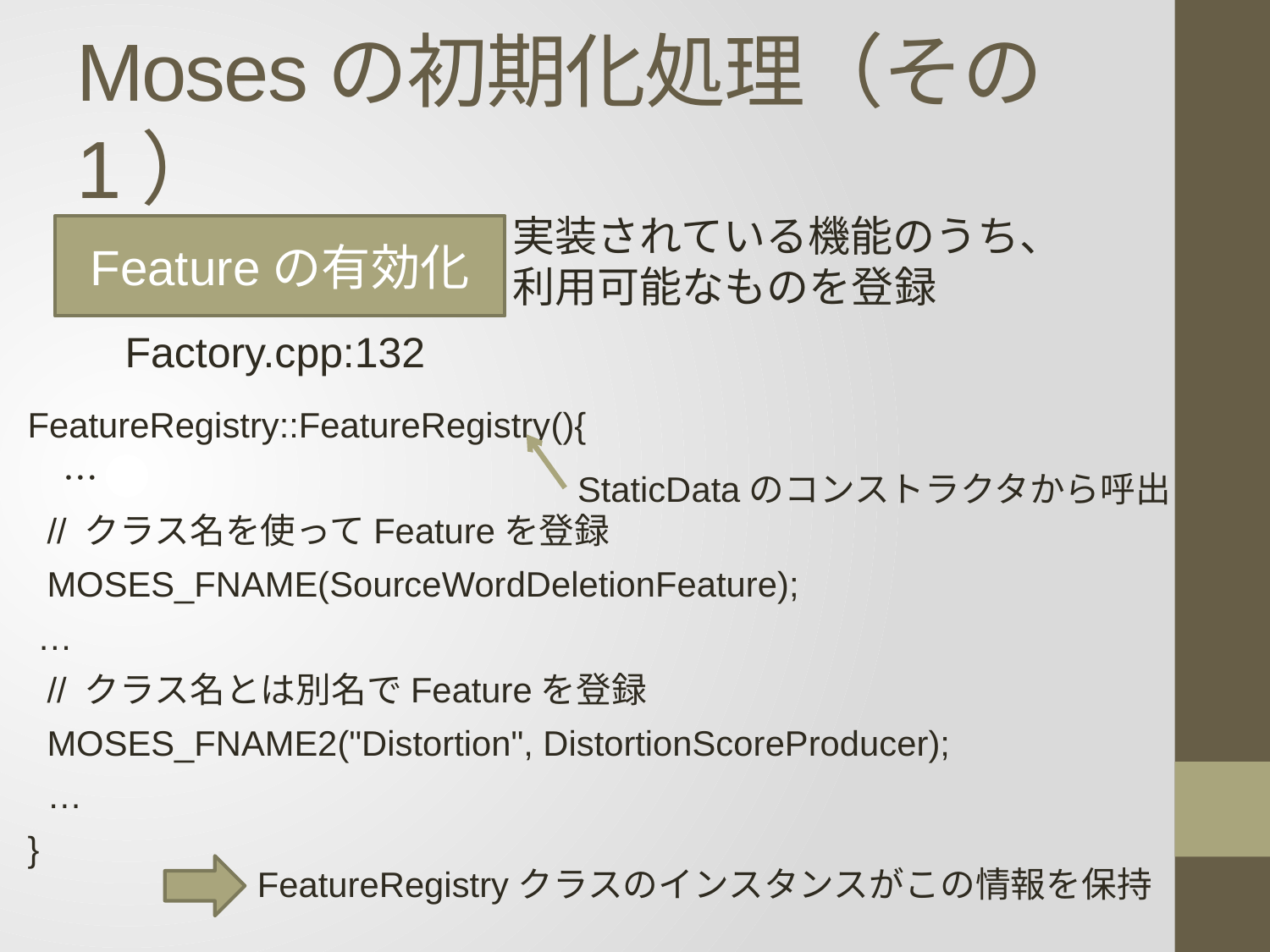

# Mosesの初期化処理（その1）
実装されている機能のうち、
利用可能なものを登録
Featureの有効化
Factory.cpp:132
FeatureRegistry::FeatureRegistry(){
　…
  // クラス名を使ってFeatureを登録
  MOSES_FNAME(SourceWordDeletionFeature);
 …
  // クラス名とは別名でFeatureを登録
  MOSES_FNAME2("Distortion", DistortionScoreProducer);
  …
}
StaticDataのコンストラクタから呼出

FeatureRegistryクラスのインスタンスがこの情報を保持